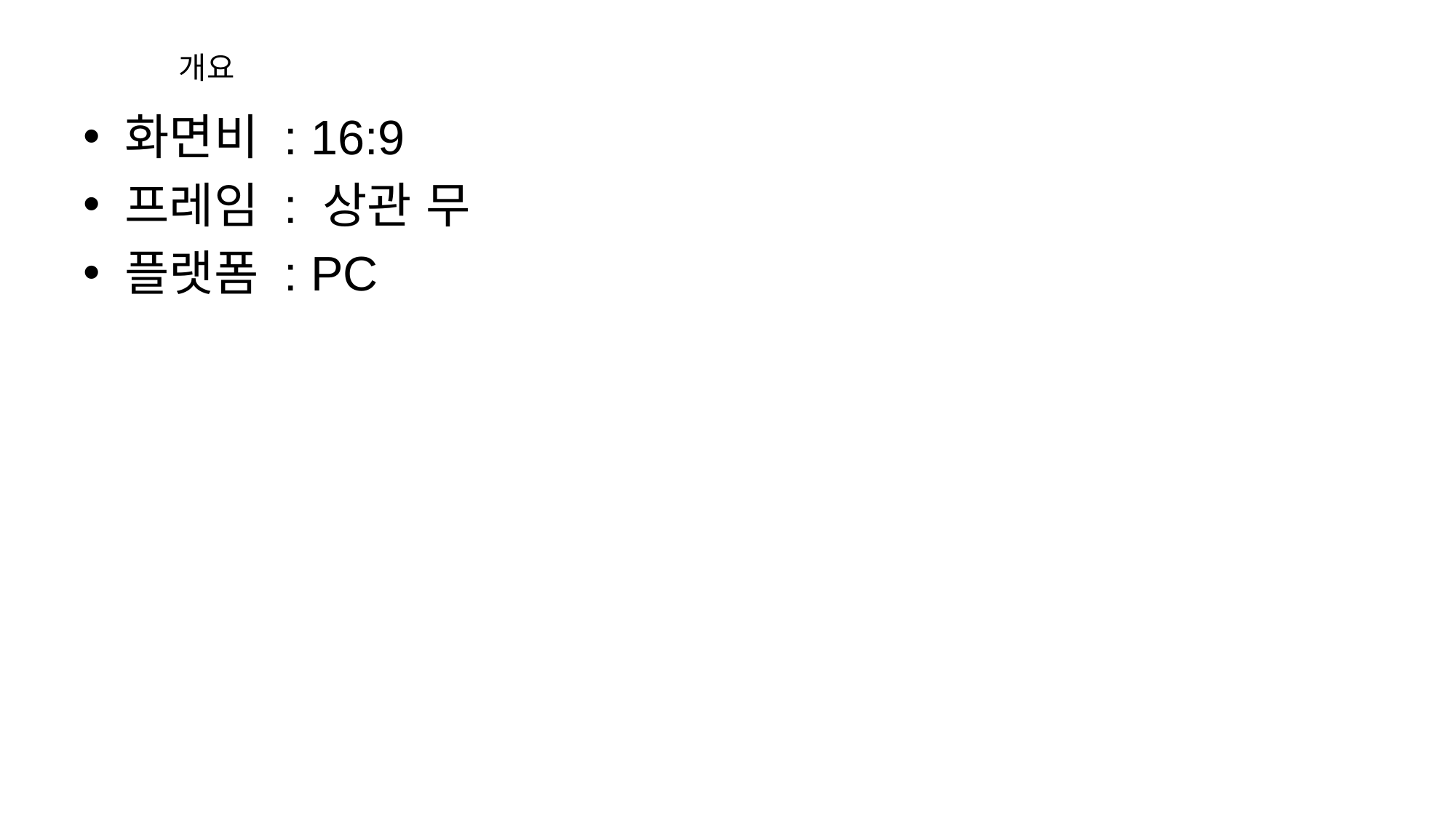

# 개요
화면비 : 16:9
프레임 : 상관 무
플랫폼 : PC